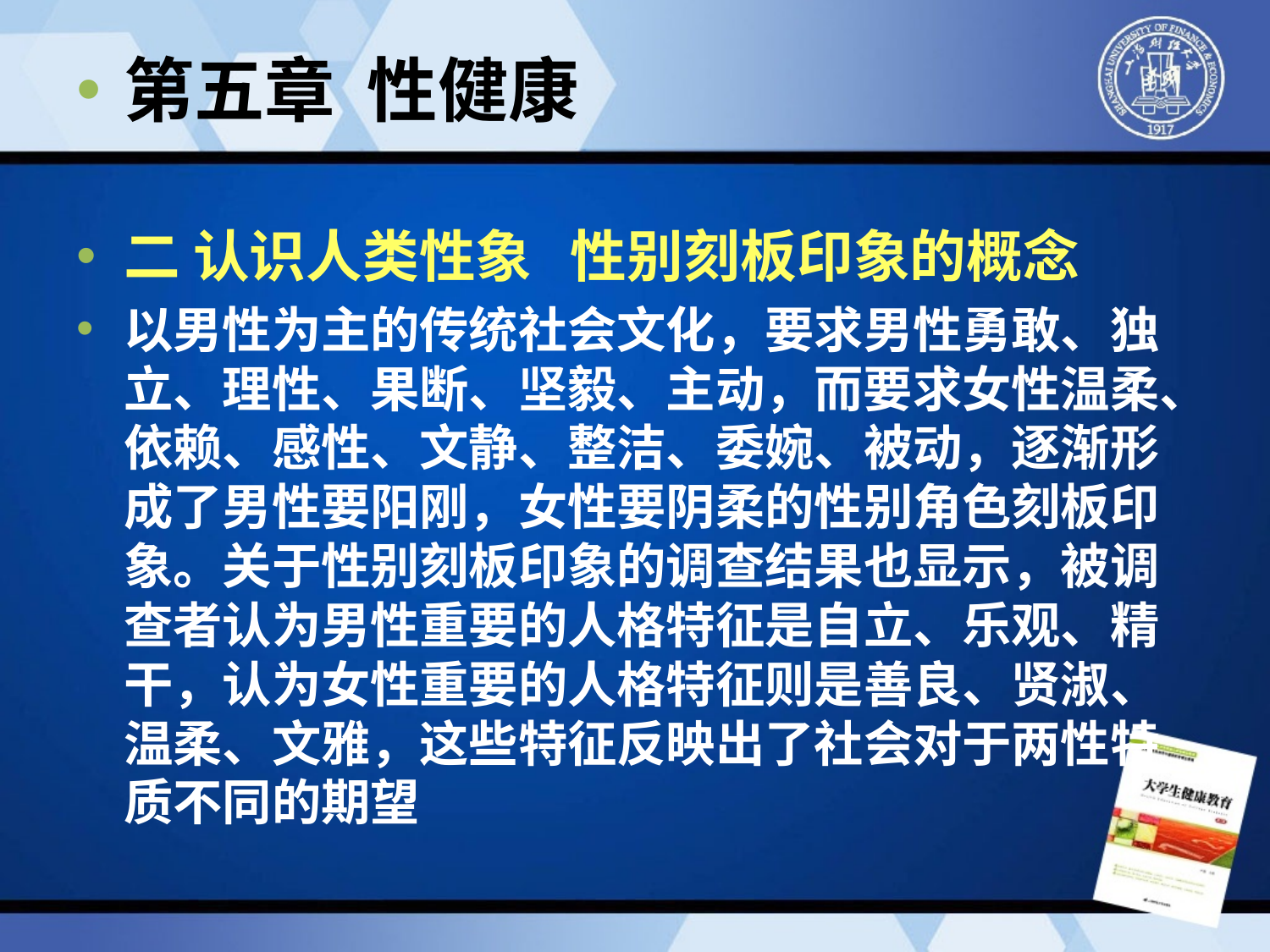

第五章  性健康

二 认识人类性象   性别刻板印象的概念
以男性为主的传统社会文化，要求男性勇敢、独立、理性、果断、坚毅、主动，而要求女性温柔、依赖、感性、文静、整洁、委婉、被动，逐渐形成了男性要阳刚，女性要阴柔的性别角色刻板印象。关于性别刻板印象的调查结果也显示，被调查者认为男性重要的人格特征是自立、乐观、精干，认为女性重要的人格特征则是善良、贤淑、温柔、文雅，这些特征反映出了社会对于两性特质不同的期望